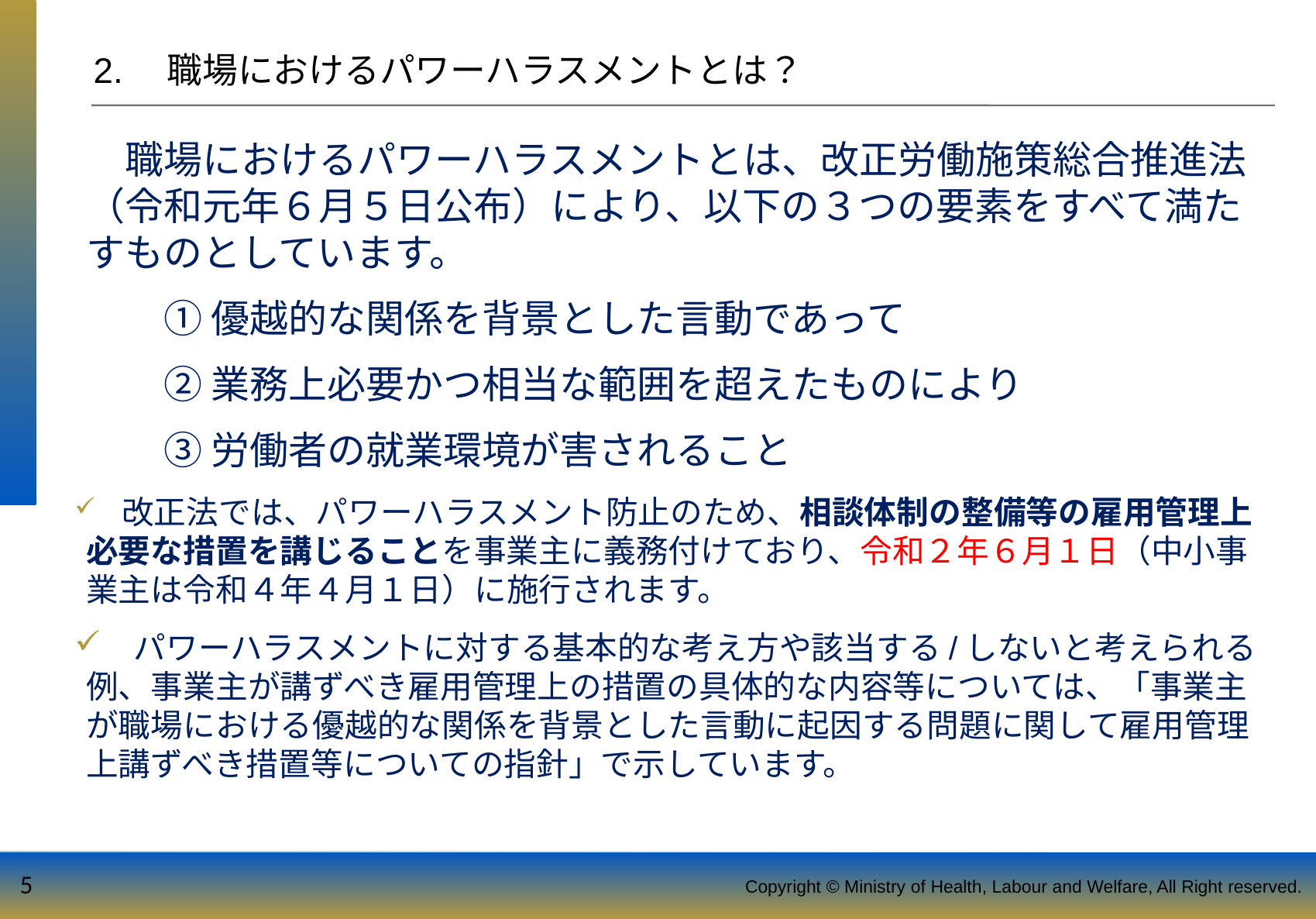

# 2.　職場におけるパワーハラスメントとは？
　職場におけるパワーハラスメントとは、改正労働施策総合推進法（令和元年６月５日公布）により、以下の３つの要素をすべて満たすものとしています。
　　① 優越的な関係を背景とした言動であって
　　② 業務上必要かつ相当な範囲を超えたものにより
　　③ 労働者の就業環境が害されること
　改正法では、パワーハラスメント防止のため、相談体制の整備等の雇用管理上必要な措置を講じることを事業主に義務付けており、令和２年６月１日（中小事業主は令和４年４月１日）に施行されます。
　パワーハラスメントに対する基本的な考え方や該当する/しないと考えられる例、事業主が講ずべき雇用管理上の措置の具体的な内容等については、「事業主が職場における優越的な関係を背景とした言動に起因する問題に関して雇用管理上講ずべき措置等についての指針」で示しています。

5